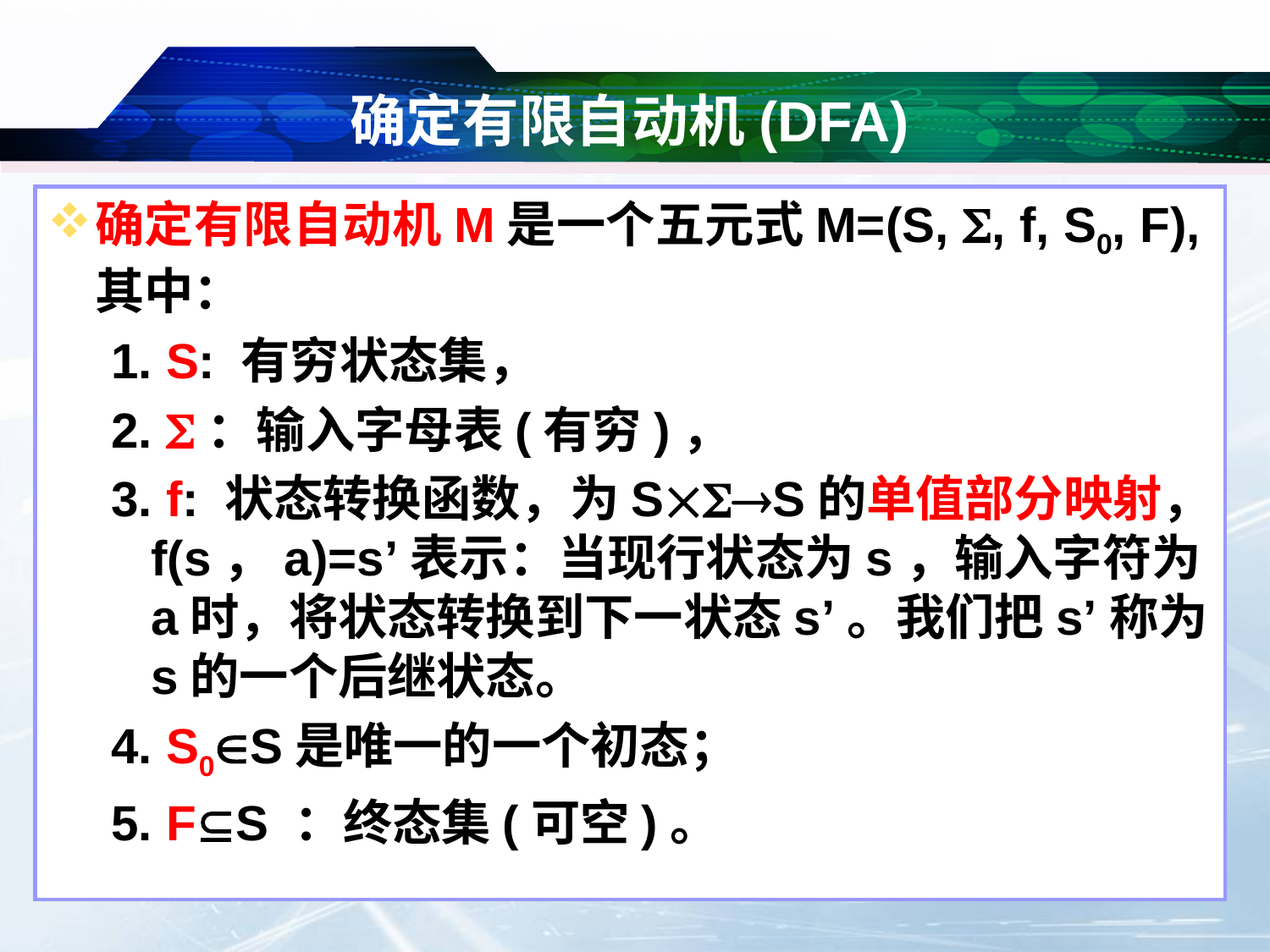

# 确定有限自动机(DFA)
确定有限自动机M是一个五元式M=(S, Σ, f, S0, F),其中：
1. S: 有穷状态集，
2. Σ：输入字母表(有穷)，
3. f: 状态转换函数，为S×Σ→S的单值部分映射，f(s，a)=s’表示：当现行状态为s，输入字符为a时，将状态转换到下一状态s’。我们把s’称为s的一个后继状态。
4. S0∈S是唯一的一个初态；
5. F⊆S ：终态集(可空)。